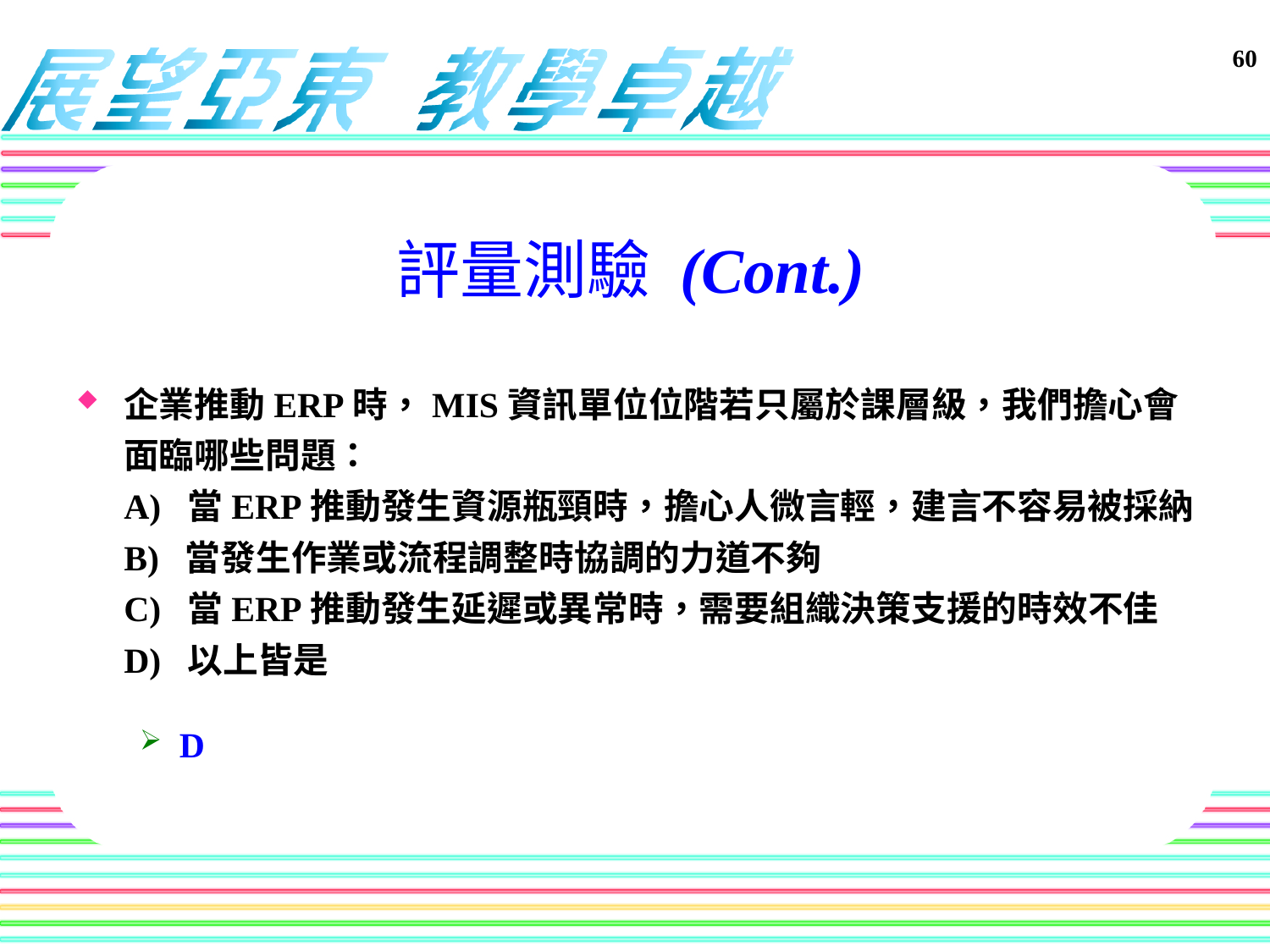

評量測驗 (Cont.)
企業推動ERP時，MIS資訊單位位階若只屬於課層級，我們擔心會面臨哪些問題：
A)  當ERP推動發生資源瓶頸時，擔心人微言輕，建言不容易被採納
B)  當發生作業或流程調整時協調的力道不夠
C)  當ERP推動發生延遲或異常時，需要組織決策支援的時效不佳
D)  以上皆是
D